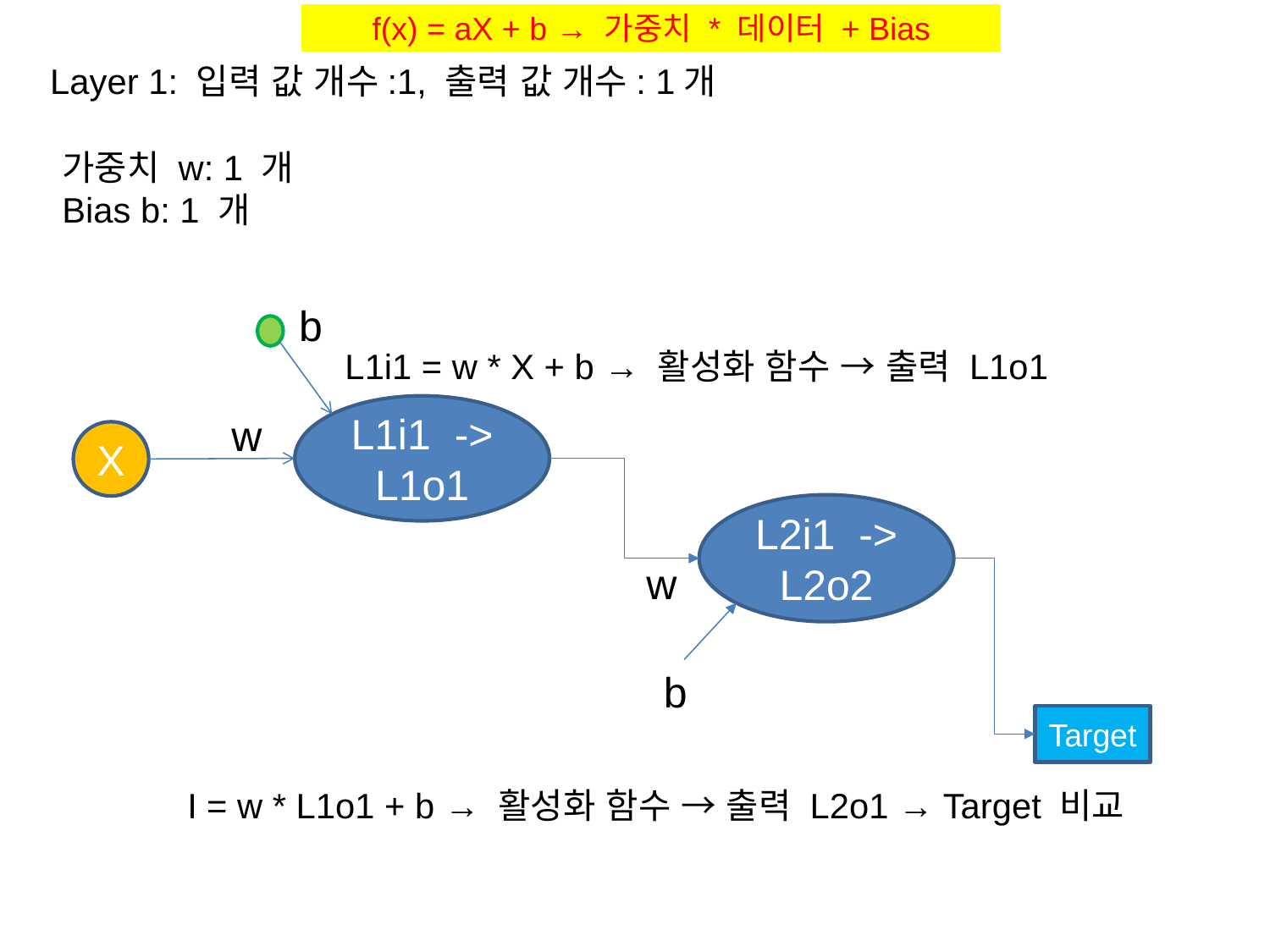

f(x) = aX + b → 가중치 * 데이터 + Bias
Layer 1: 입력 값 개수:1, 출력 값 개수: 1개
가중치 w: 1 개
Bias b: 1 개
b

L1i1 = w * X + b → 활성화 함수 → 출력 L1o1
L1i1  -> L1o1
w
X
L2i1  -> L2o2
w
b
Target
I = w * L1o1 + b → 활성화 함수 → 출력 L2o1 → Target 비교